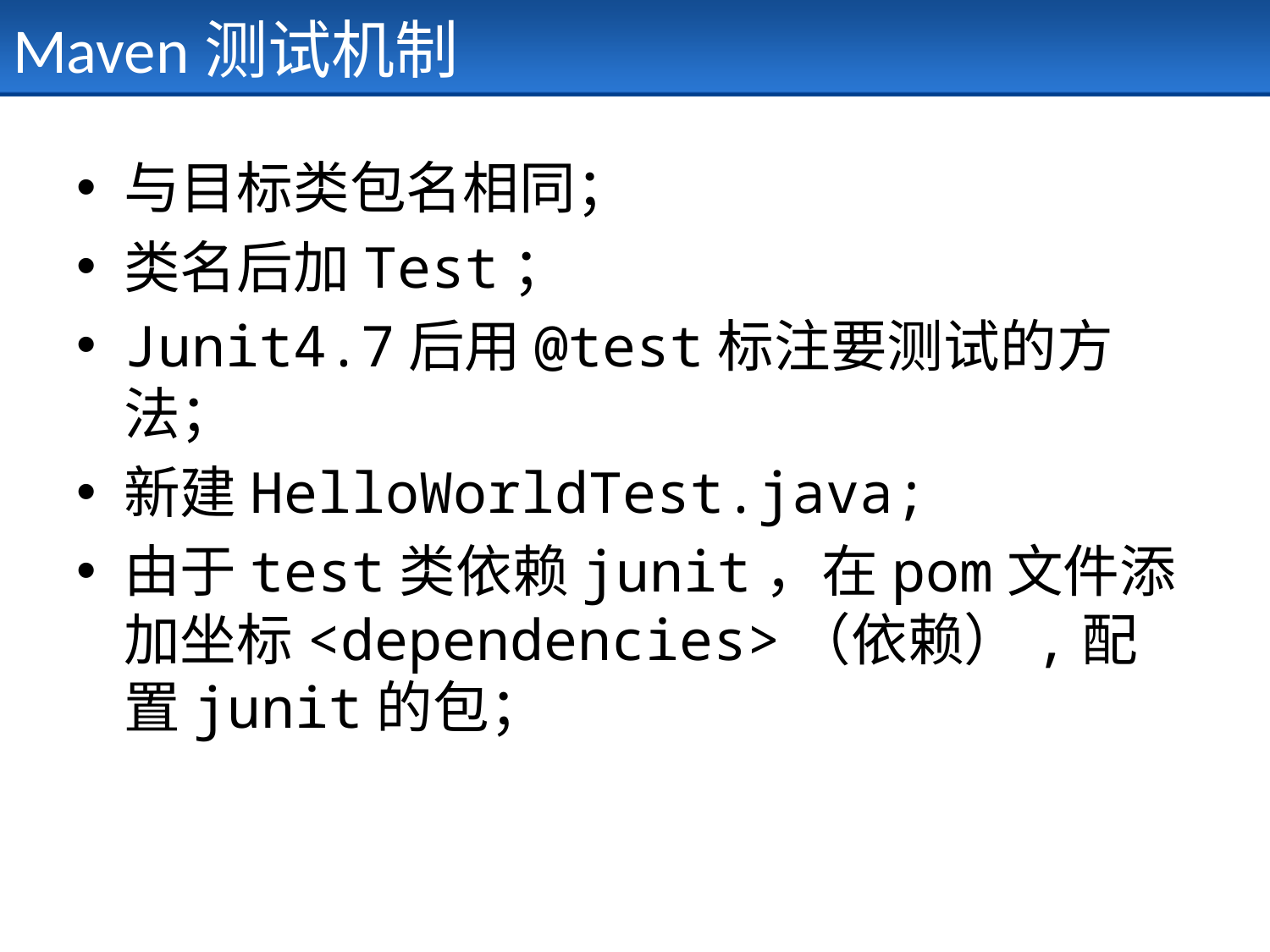

# Maven测试机制
与目标类包名相同；
类名后加Test；
Junit4.7后用@test标注要测试的方法；
新建HelloWorldTest.java;
由于test类依赖junit，在pom文件添加坐标<dependencies>（依赖）,配置junit的包；